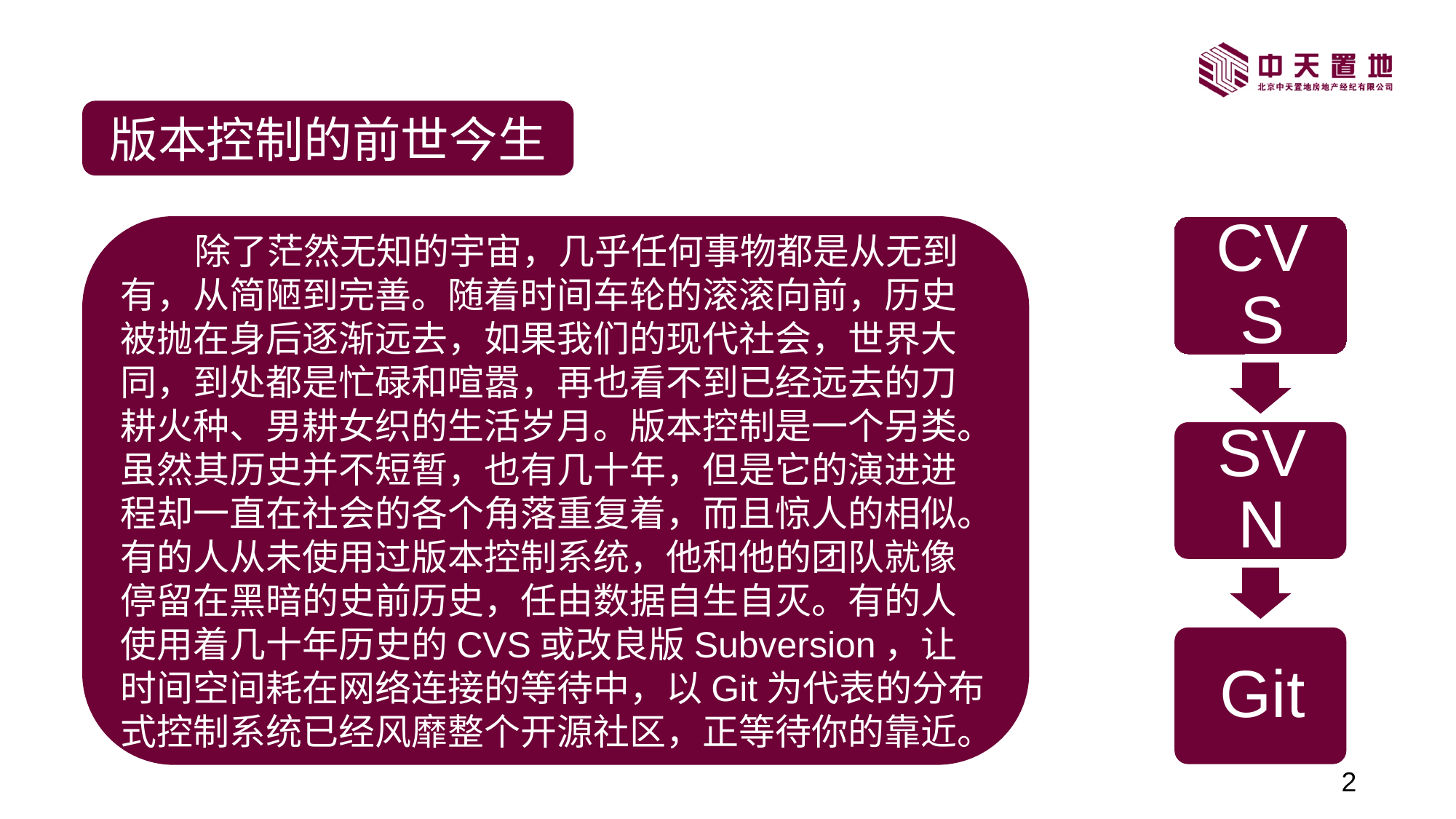

版本控制的前世今生

        除了茫然无知的宇宙，几乎任何事物都是从无到有，从简陋到完善。随着时间车轮的滚滚向前，历史被抛在身后逐渐远去，如果我们的现代社会，世界大同，到处都是忙碌和喧嚣，再也看不到已经远去的刀耕火种、男耕女织的生活岁月。版本控制是一个另类。虽然其历史并不短暂，也有几十年，但是它的演进进程却一直在社会的各个角落重复着，而且惊人的相似。有的人从未使用过版本控制系统，他和他的团队就像停留在黑暗的史前历史，任由数据自生自灭。有的人使用着几十年历史的CVS或改良版Subversion，让时间空间耗在网络连接的等待中，以Git为代表的分布式控制系统已经风靡整个开源社区，正等待你的靠近。
CVS

SVN

Git
2